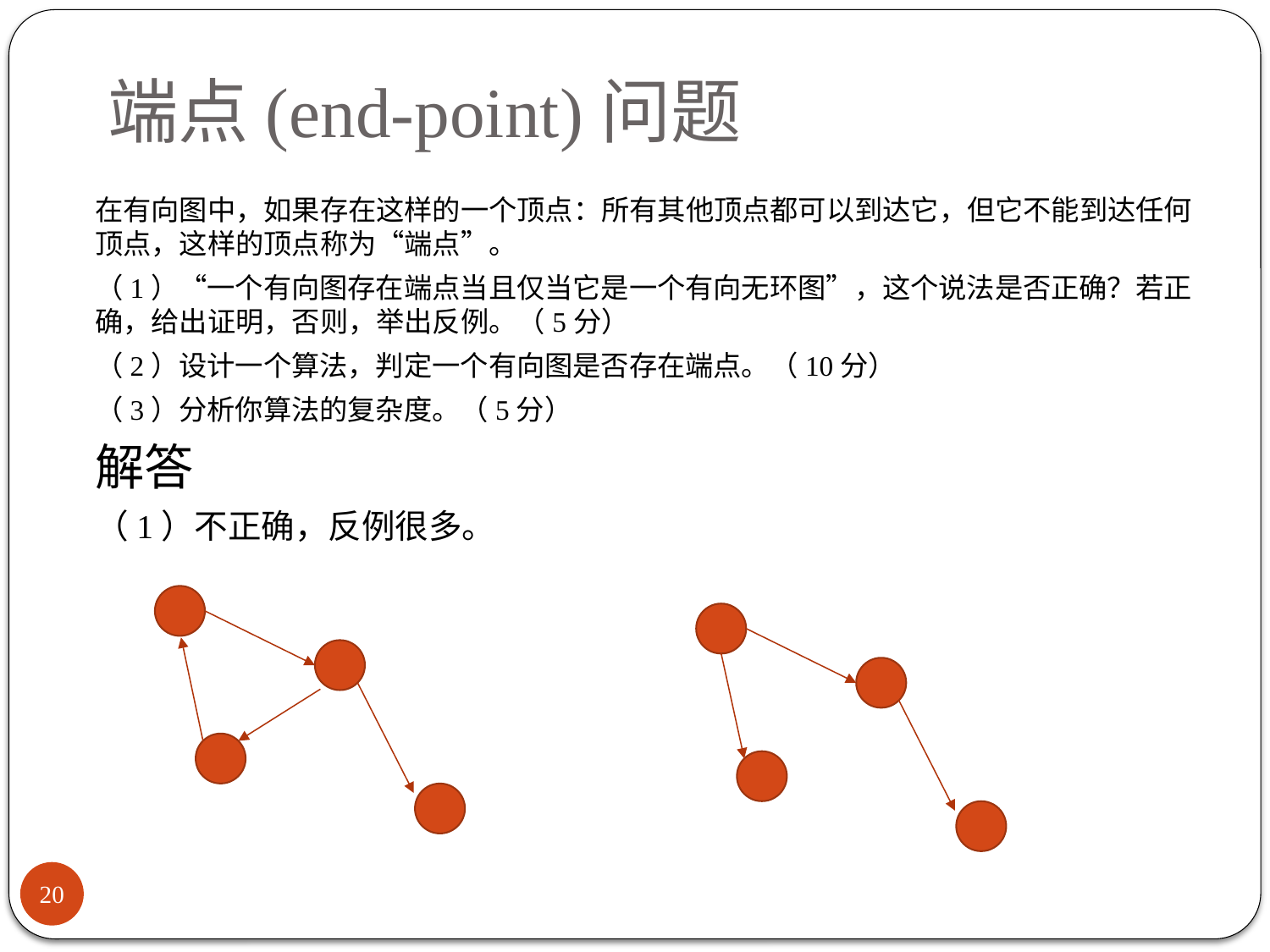

# 端点(end-point)问题
在有向图中，如果存在这样的一个顶点：所有其他顶点都可以到达它，但它不能到达任何顶点，这样的顶点称为“端点”。
（1）“一个有向图存在端点当且仅当它是一个有向无环图”，这个说法是否正确？若正确，给出证明，否则，举出反例。（5分）
（2）设计一个算法，判定一个有向图是否存在端点。（10分）
（3）分析你算法的复杂度。（5分）
解答
（1）不正确，反例很多。

20